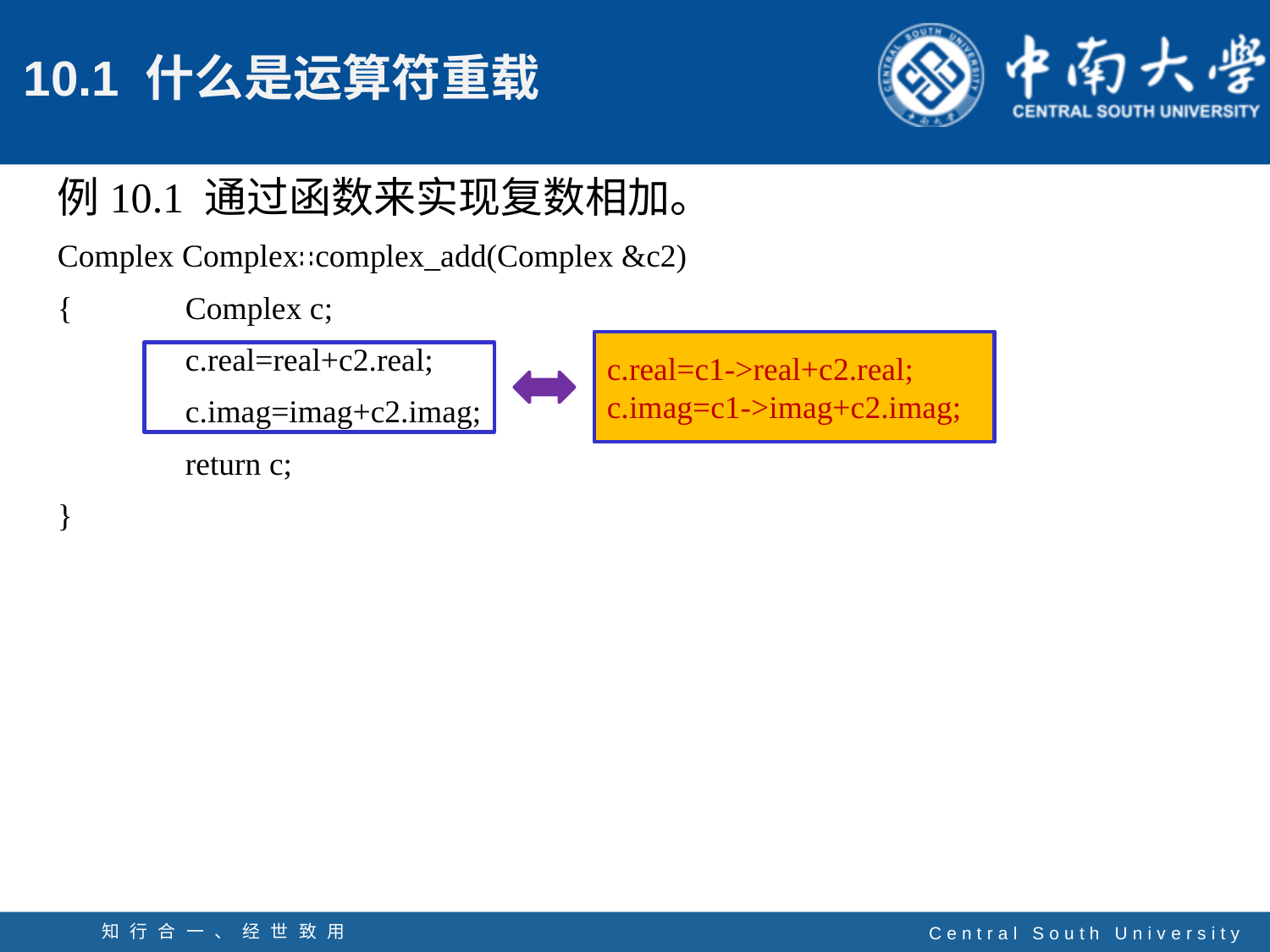

例10.1 通过函数来实现复数相加。
Complex Complex∷complex_add(Complex &c2)
{	Complex c;
		c.real=real+c2.real;
		c.imag=imag+c2.imag;
		return c;
}

c.real=this->real+c2.real;
c.imag=this->imag+c2.imag;
c.real=c1->real+c2.real;
c.imag=c1->imag+c2.imag;

知行合一、经世致用
自强不息 厚德载物
Central South University